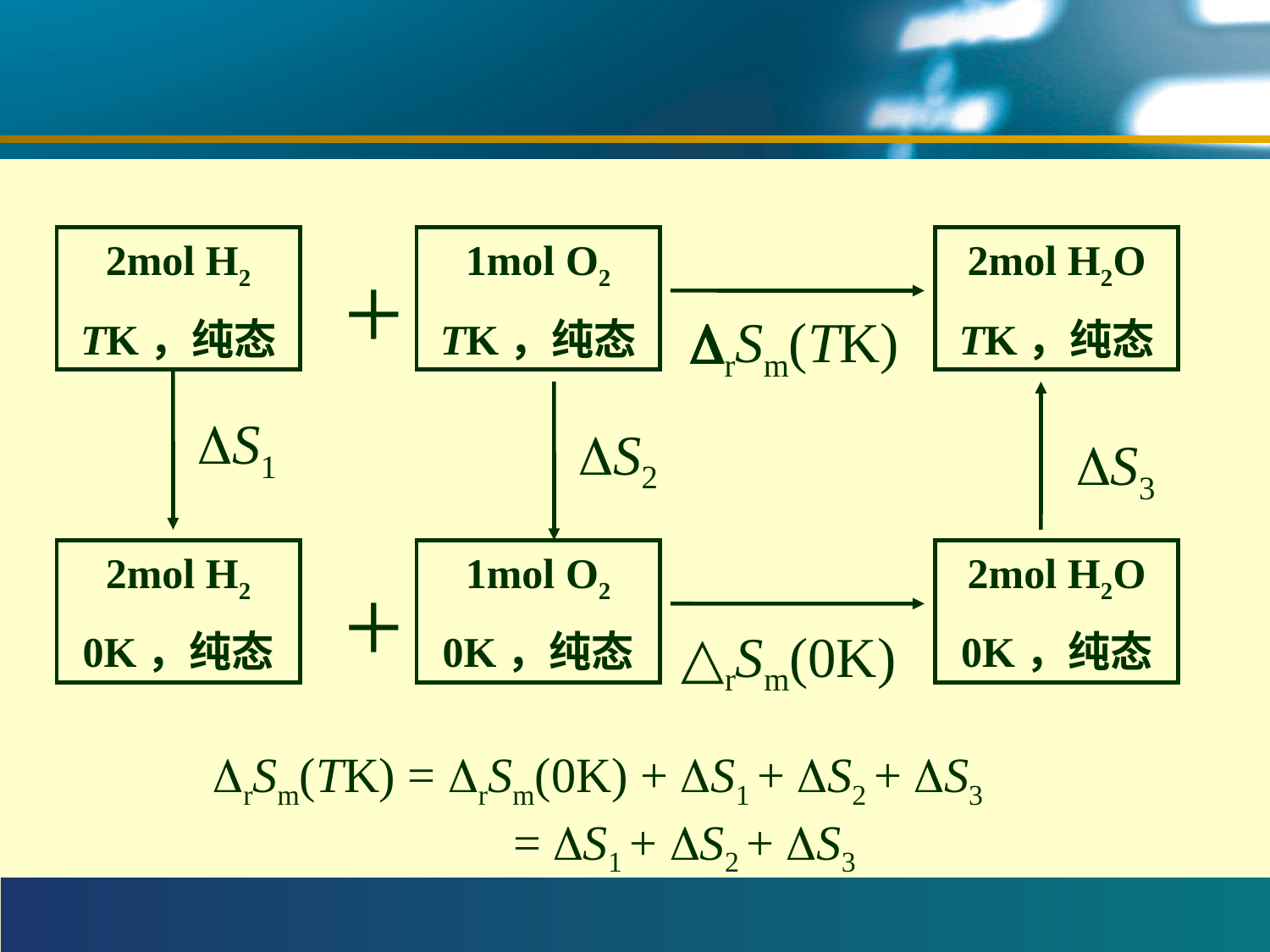

#
2mol H2
TK，纯态
1mol O2
TK，纯态
2mol H2O
TK，纯态
+

ΔrSm(TK)

ΔS1
ΔS2
ΔS3
2mol H2
0K，纯态
1mol O2
0K，纯态
2mol H2O
0K，纯态
+

△rSm(0K)
ΔrSm(TK) = ΔrSm(0K) + ΔS1 + ΔS2 + ΔS3
                        = ΔS1 + ΔS2 + ΔS3